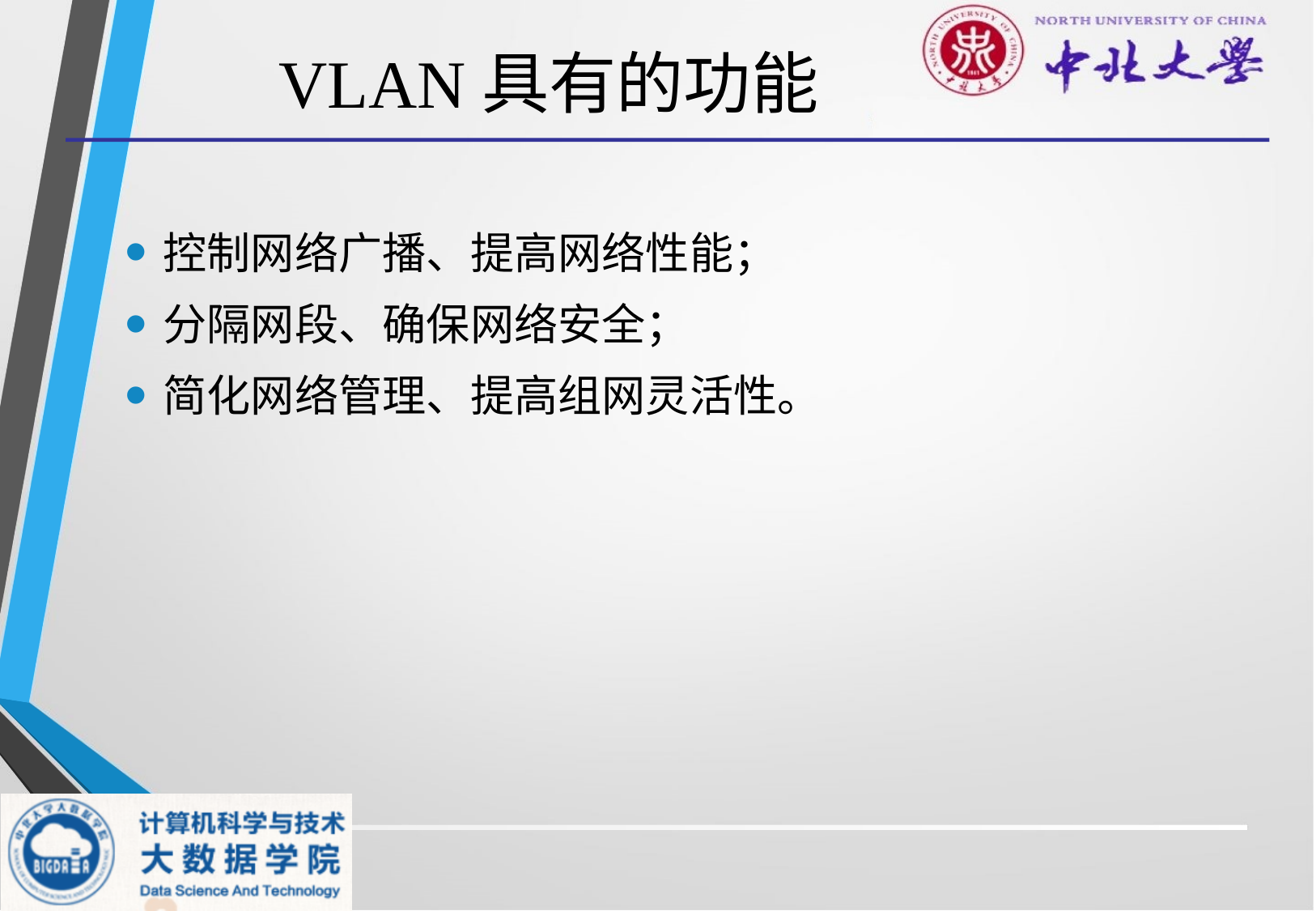

# VLAN具有的功能
控制网络广播、提高网络性能；
分隔网段、确保网络安全；
简化网络管理、提高组网灵活性。
7